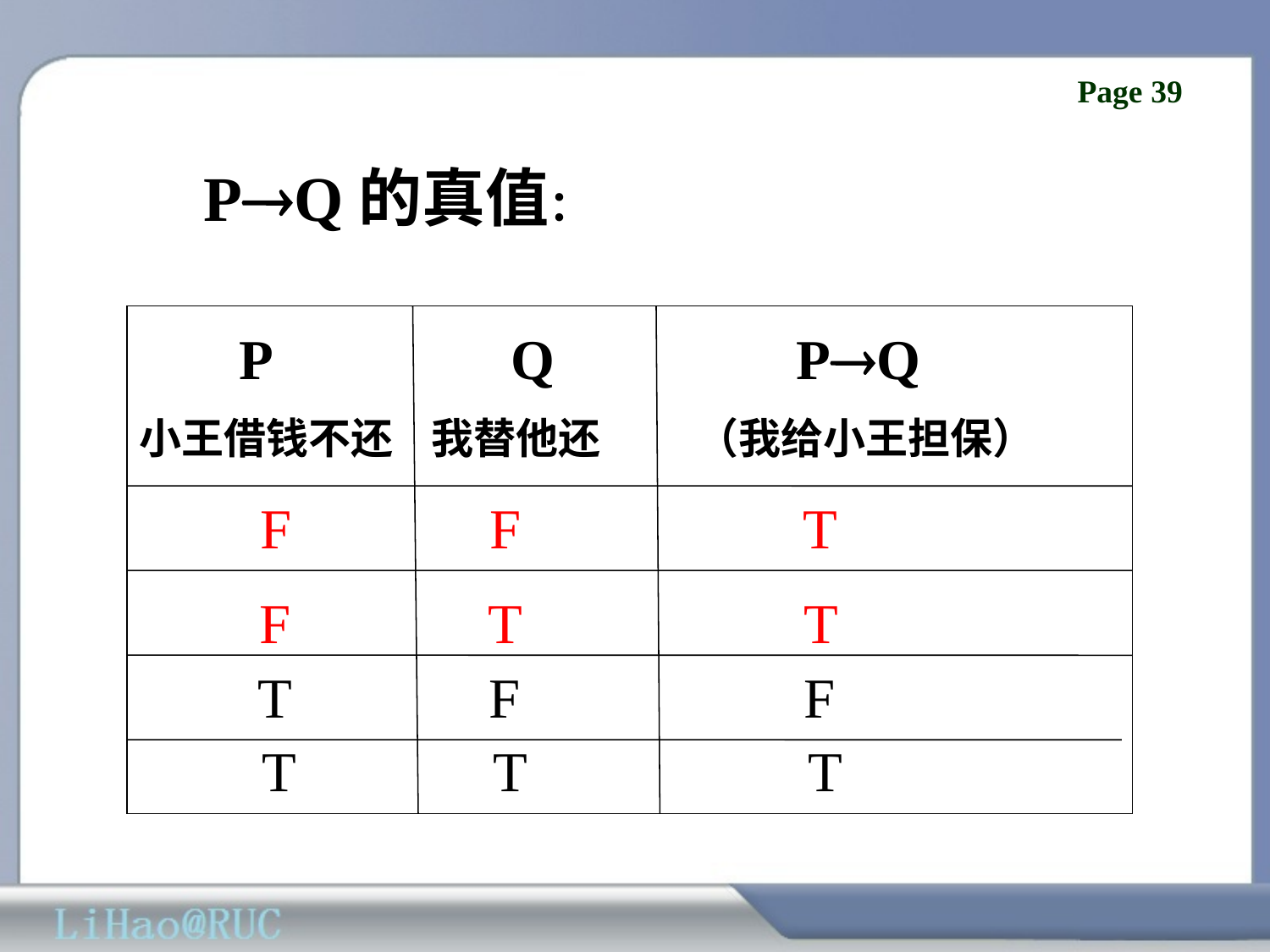

P→Q的真值：

       P                 Q                 P→Q
小王借钱不还    我替他还          （我给小王担保）

     F              F                    T

      F              T                    T

     T              F                    F
      T              T                    T